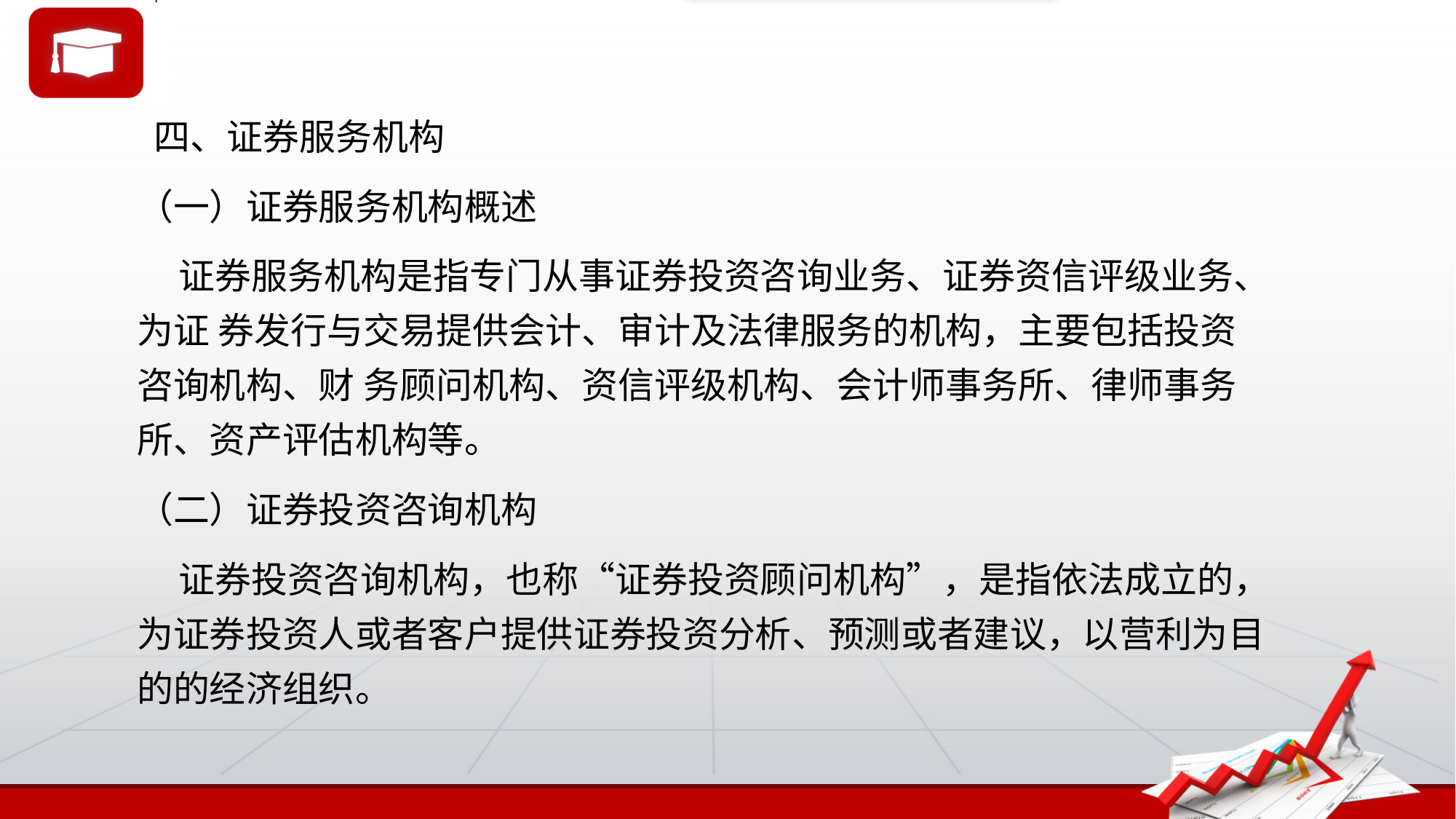

四、证券服务机构
（一）证券服务机构概述
    证券服务机构是指专门从事证券投资咨询业务、证券资信评级业务、为证 券发行与交易提供会计、审计及法律服务的机构，主要包括投资咨询机构、财 务顾问机构、资信评级机构、会计师事务所、律师事务所、资产评估机构等。
（二）证券投资咨询机构
    证券投资咨询机构，也称“证券投资顾问机构”，是指依法成立的，为证券投资人或者客户提供证券投资分析、预测或者建议，以营利为目的的经济组织。